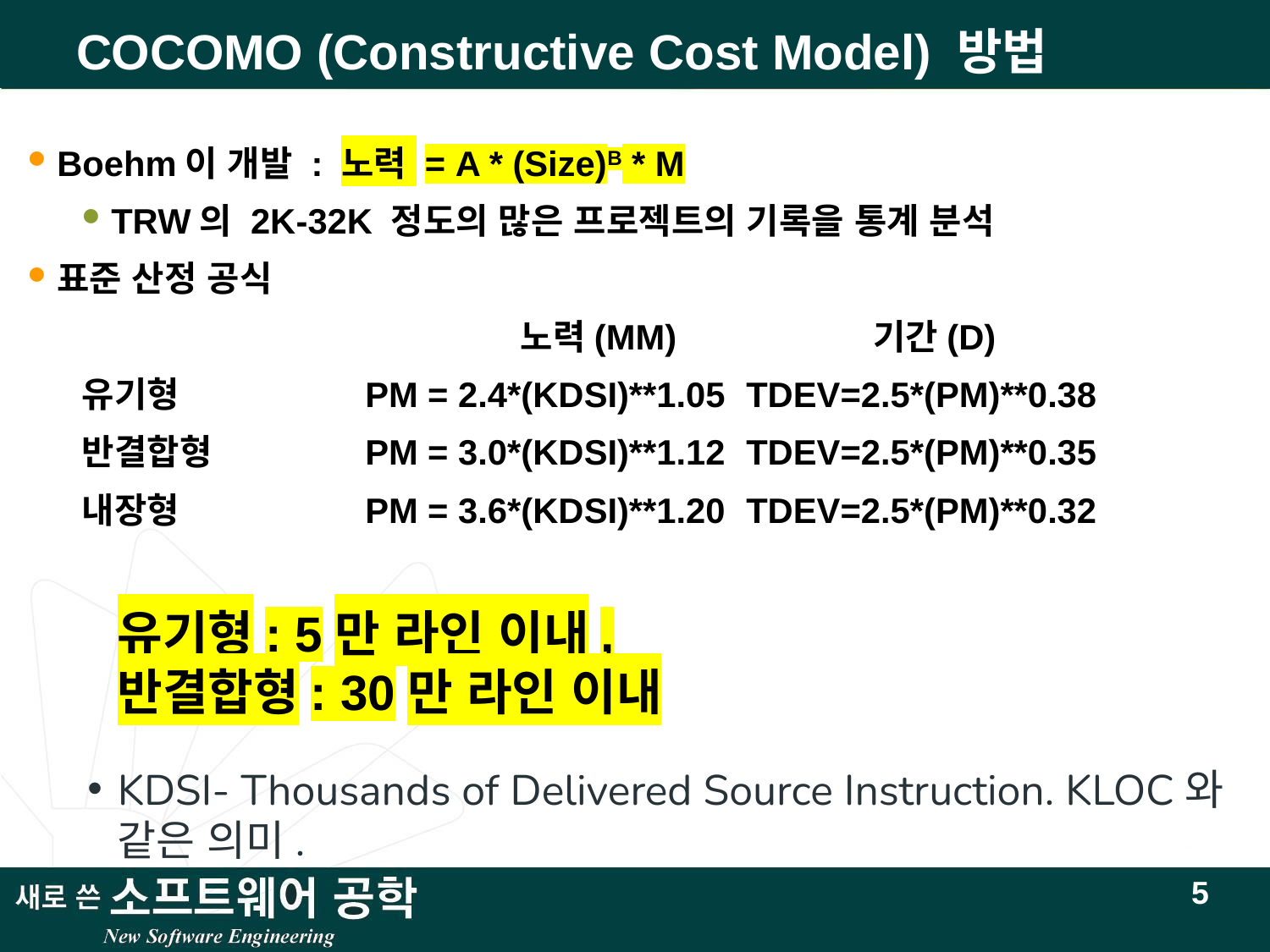

# COCOMO (Constructive Cost Model) 방법
Boehm이 개발 : 노력 = A * (Size)B * M
TRW의 2K-32K 정도의 많은 프로젝트의 기록을 통계 분석
표준 산정 공식
				  노력(MM)		기간(D)
유기형 		PM = 2.4*(KDSI)**1.05	TDEV=2.5*(PM)**0.38
반결합형		PM = 3.0*(KDSI)**1.12	TDEV=2.5*(PM)**0.35
내장형		PM = 3.6*(KDSI)**1.20	TDEV=2.5*(PM)**0.32
유기형: 5만 라인 이내,
반결합형: 30만 라인 이내
KDSI- Thousands of Delivered Source Instruction. KLOC와 같은 의미.
5